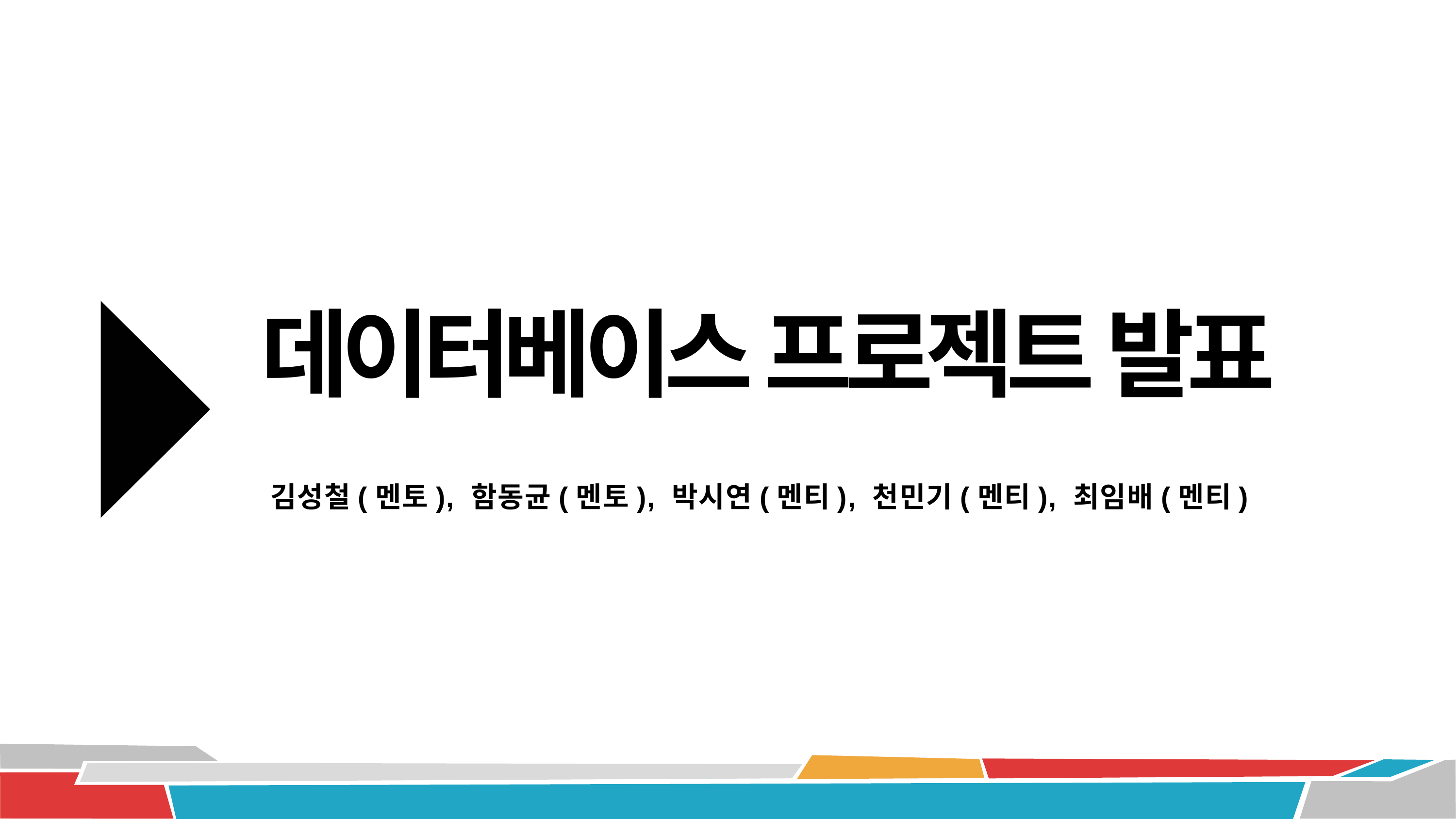

데이터베이스 프로젝트 발표
김성철(멘토), 함동균(멘토), 박시연(멘티), 천민기(멘티), 최임배(멘티)